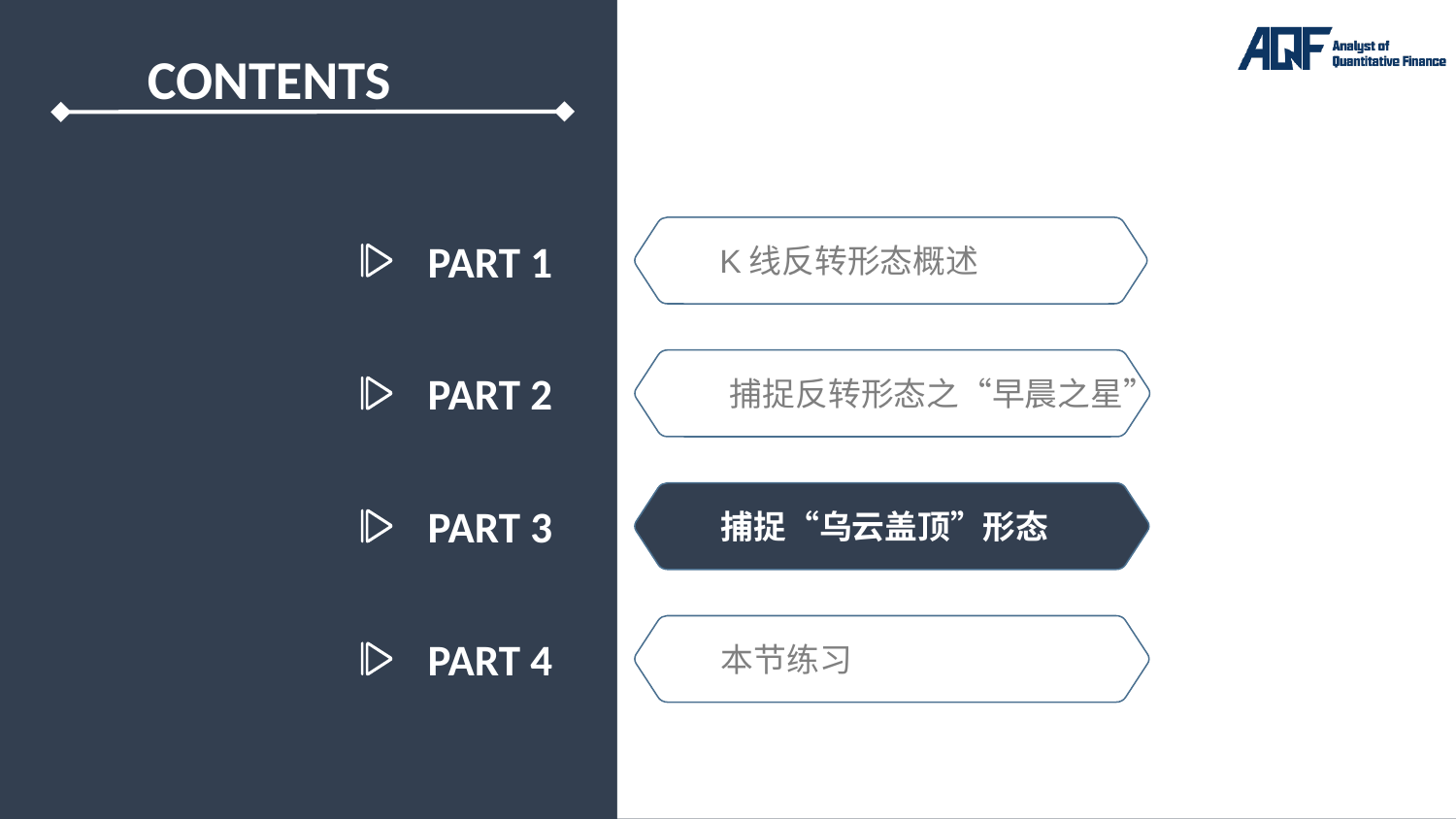

PART 1
K线反转形态概述

PART 2
捕捉反转形态之“早晨之星”

PART 3
捕捉“乌云盖顶”形态

PART 4
本节练习